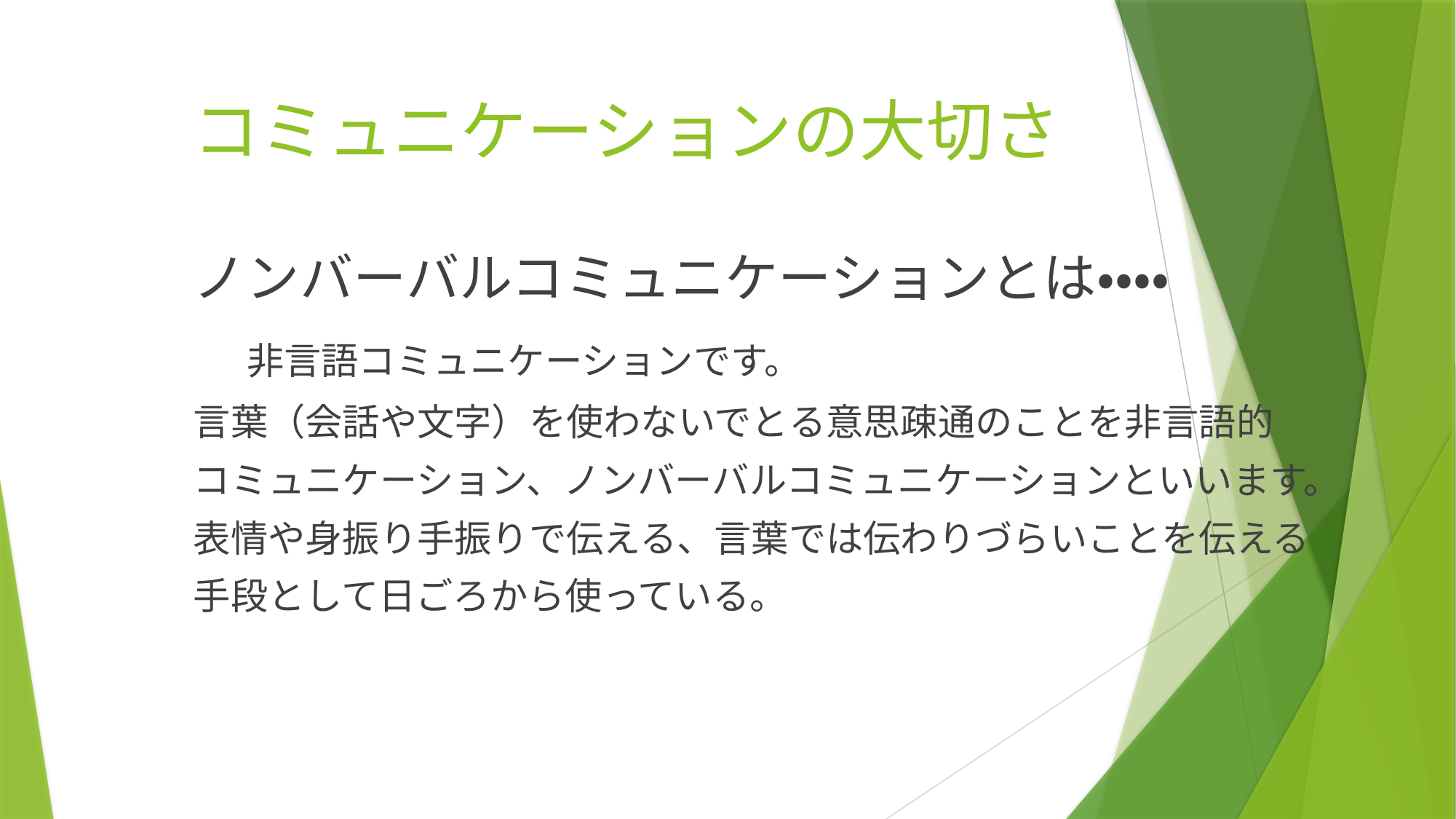

# コミュニケーションの大切さ
ノンバーバルコミュニケーションとは・・・・
　非言語コミュニケーションです。
言葉（会話や文字）を使わないでとる意思疎通のことを非言語的
コミュニケーション、ノンバーバルコミュニケーションといいます。
表情や身振り手振りで伝える、言葉では伝わりづらいことを伝える
手段として日ごろから使っている。